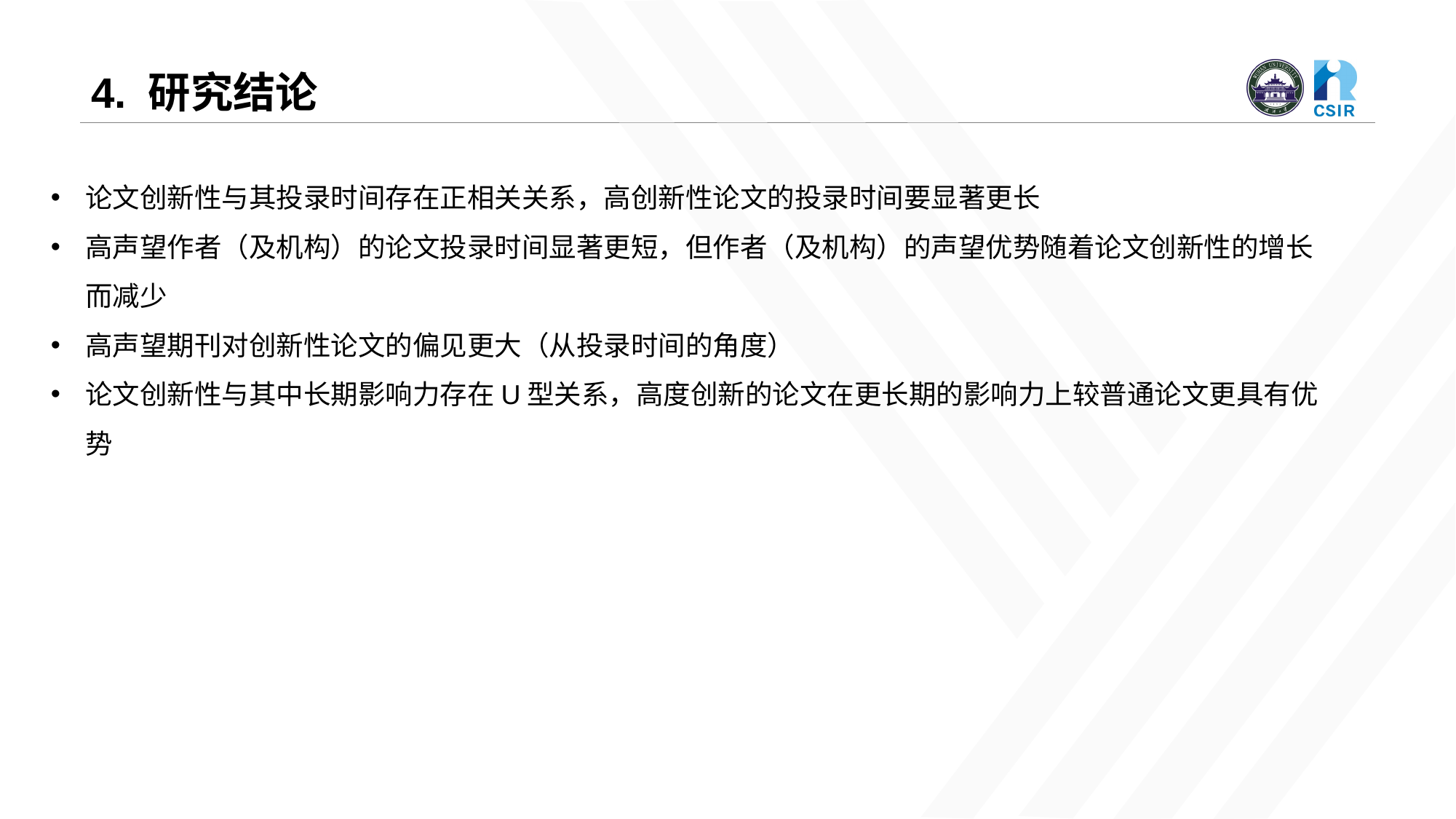

# 4. 研究结论
论文创新性与其投录时间存在正相关关系，高创新性论文的投录时间要显著更长
高声望作者（及机构）的论文投录时间显著更短，但作者（及机构）的声望优势随着论文创新性的增长而减少
高声望期刊对创新性论文的偏见更大（从投录时间的角度）
论文创新性与其中长期影响力存在U型关系，高度创新的论文在更长期的影响力上较普通论文更具有优势
15